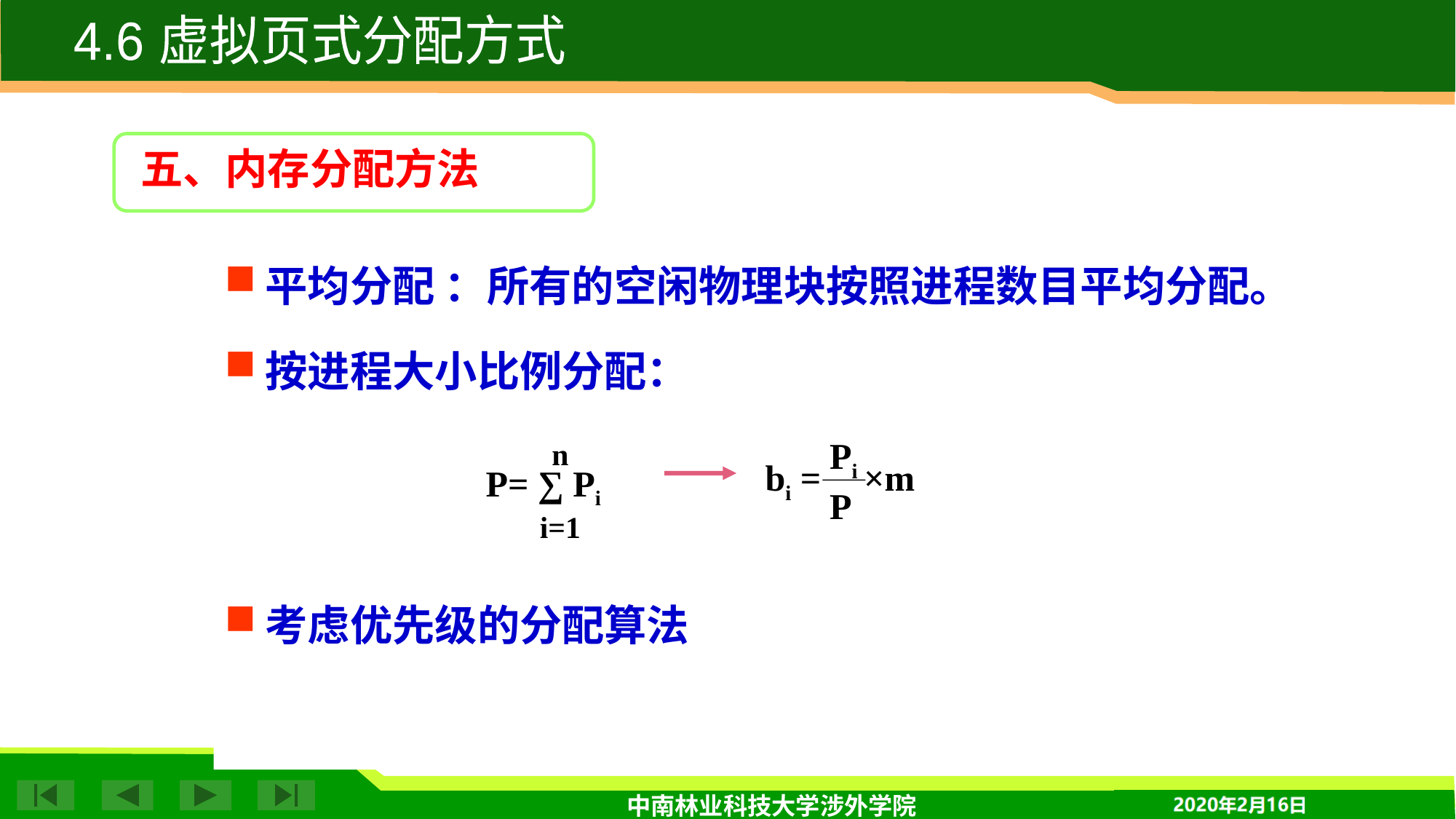

4.6 虚拟页式分配方式

五、内存分配方法
平均分配 ：所有的空闲物理块按照进程数目平均分配。
按进程大小比例分配：

考虑优先级的分配算法
n

i=1

P= ∑ Pi

Pi
P
bi =
×m